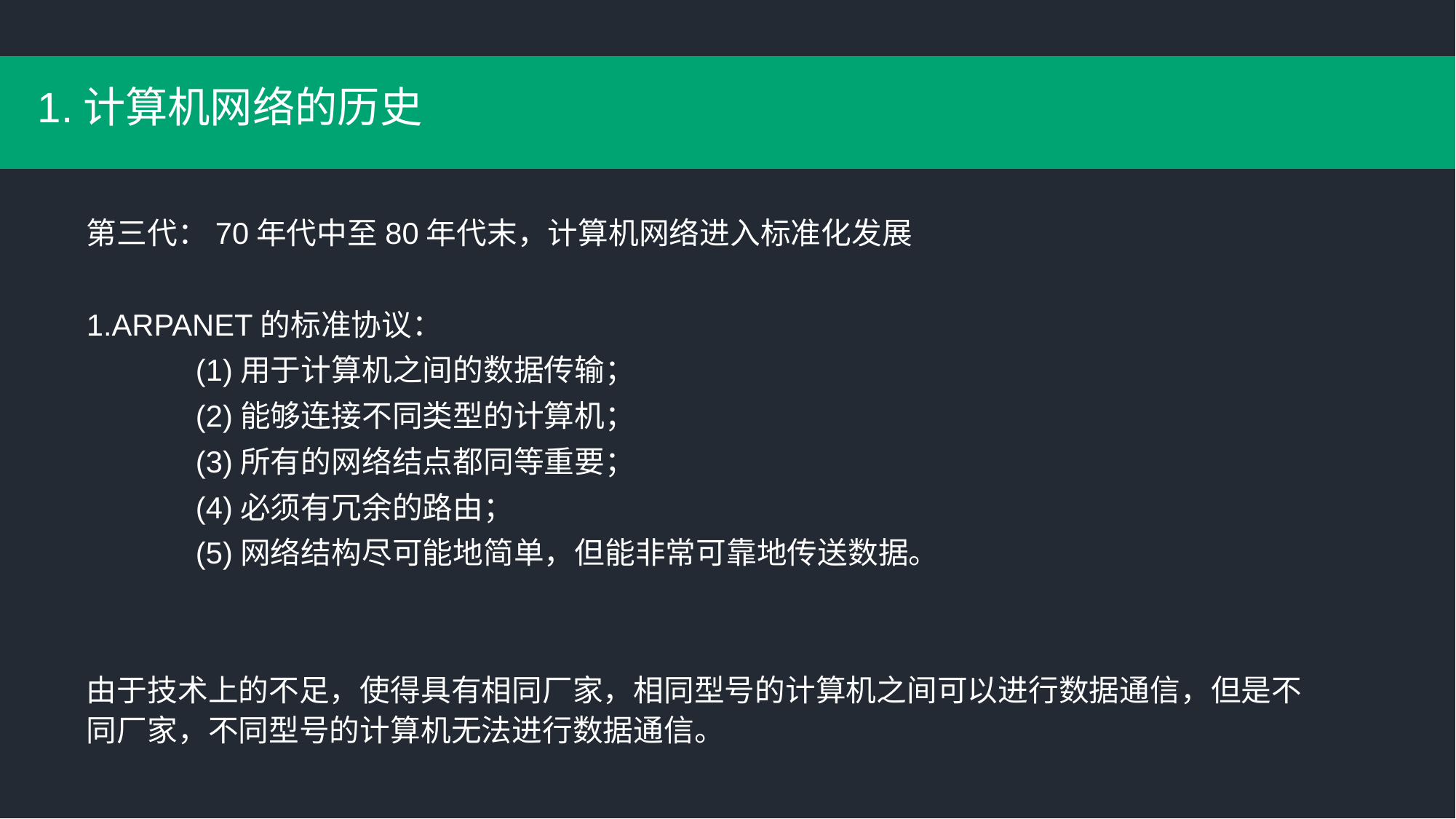

# 1.计算机网络的历史
第三代：70年代中至80年代末，计算机网络进入标准化发展

1.ARPANET的标准协议：
	(1)用于计算机之间的数据传输；
	(2)能够连接不同类型的计算机；
	(3)所有的网络结点都同等重要；
	(4)必须有冗余的路由；
	(5)网络结构尽可能地简单，但能非常可靠地传送数据。

由于技术上的不足，使得具有相同厂家，相同型号的计算机之间可以进行数据通信，但是不同厂家，不同型号的计算机无法进行数据通信。